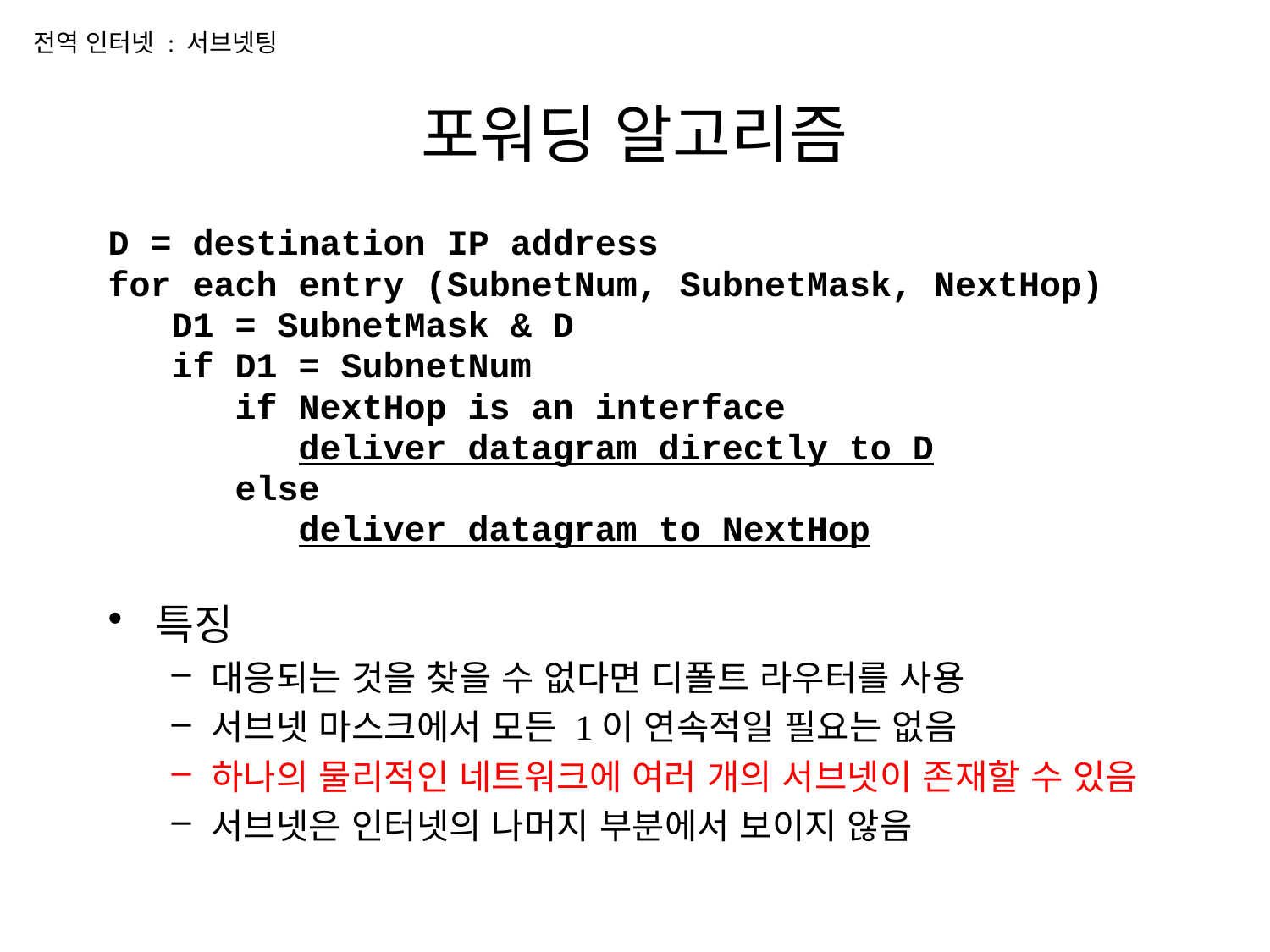

전역 인터넷 : 서브넷팅
# 포워딩 알고리즘
D = destination IP address
for each entry (SubnetNum, SubnetMask, NextHop)
   D1 = SubnetMask & D
   if D1 = SubnetNum
      if NextHop is an interface
         deliver datagram directly to D
      else
         deliver datagram to NextHop

특징
대응되는 것을 찾을 수 없다면 디폴트 라우터를 사용
서브넷 마스크에서 모든 1이 연속적일 필요는 없음
하나의 물리적인 네트워크에 여러 개의 서브넷이 존재할 수 있음
서브넷은 인터넷의 나머지 부분에서 보이지 않음